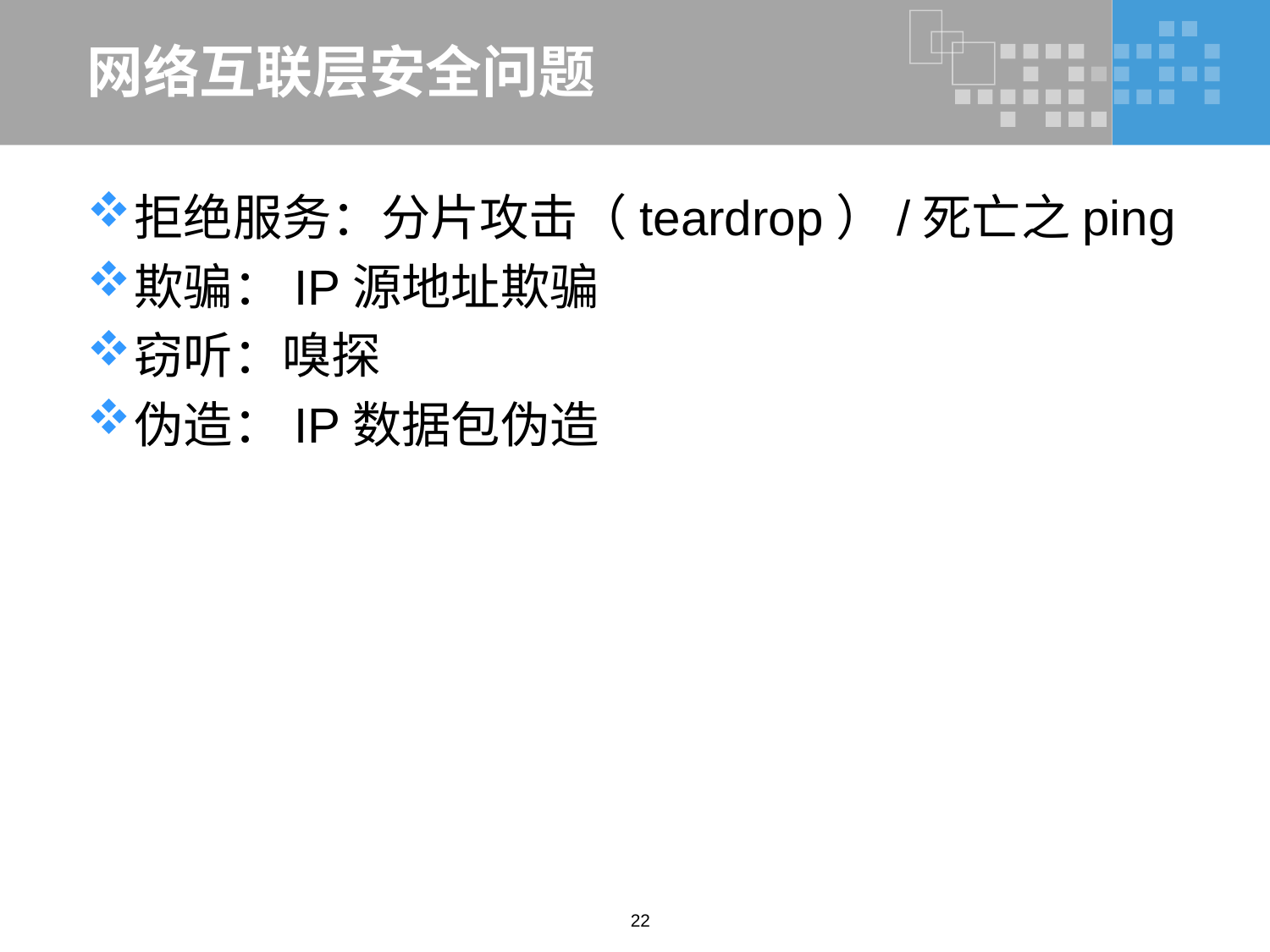

# 网络互联层安全问题
拒绝服务：分片攻击（teardrop）/死亡之ping
欺骗：IP源地址欺骗
窃听：嗅探
伪造：IP数据包伪造

22